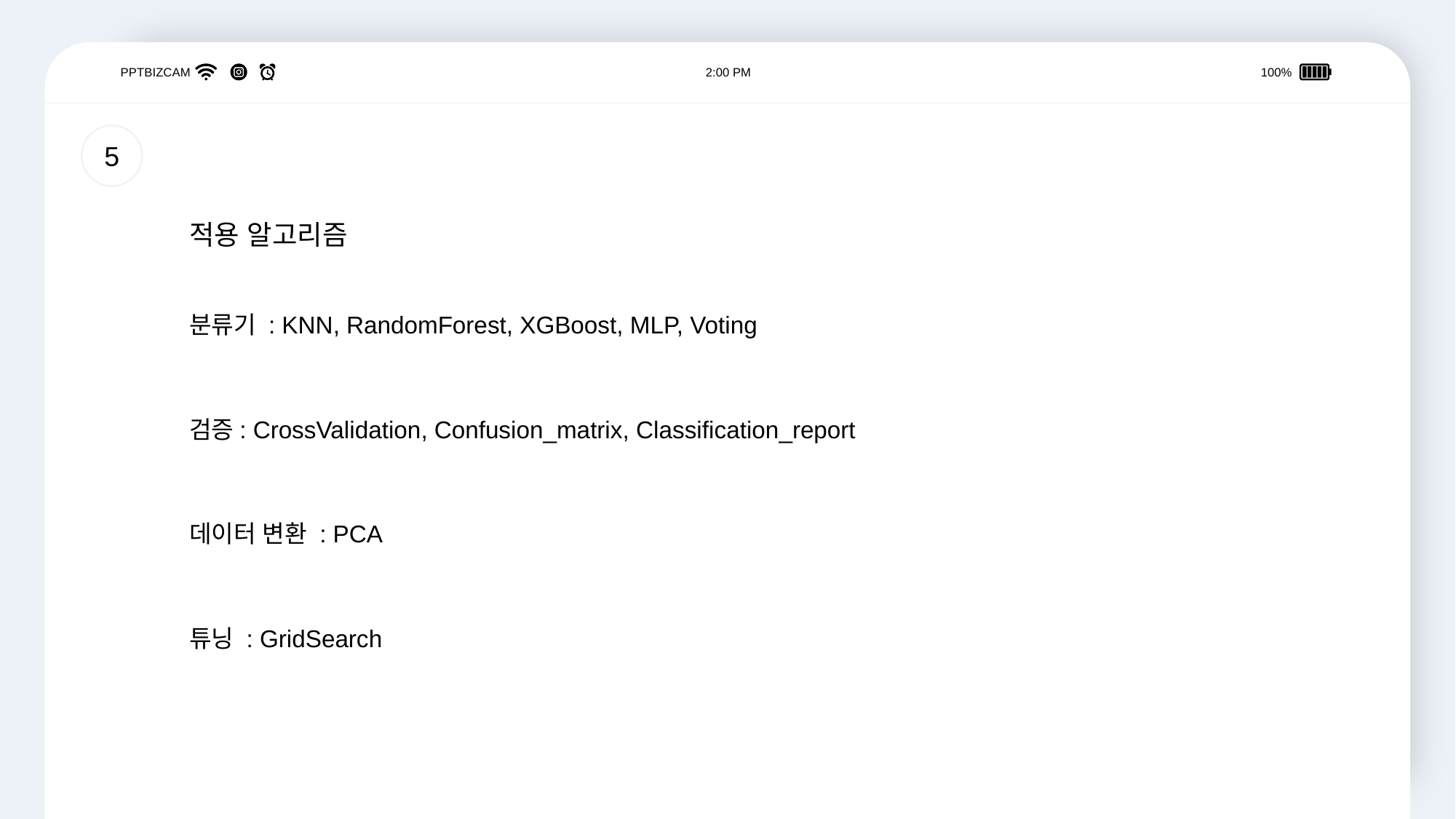

PPTBIZCAM
2:00 PM
100%

5
적용 알고리즘

분류기 : KNN, RandomForest, XGBoost, MLP, Voting

검증: CrossValidation, Confusion_matrix, Classification_report

데이터 변환 : PCA

튜닝 : GridSearch